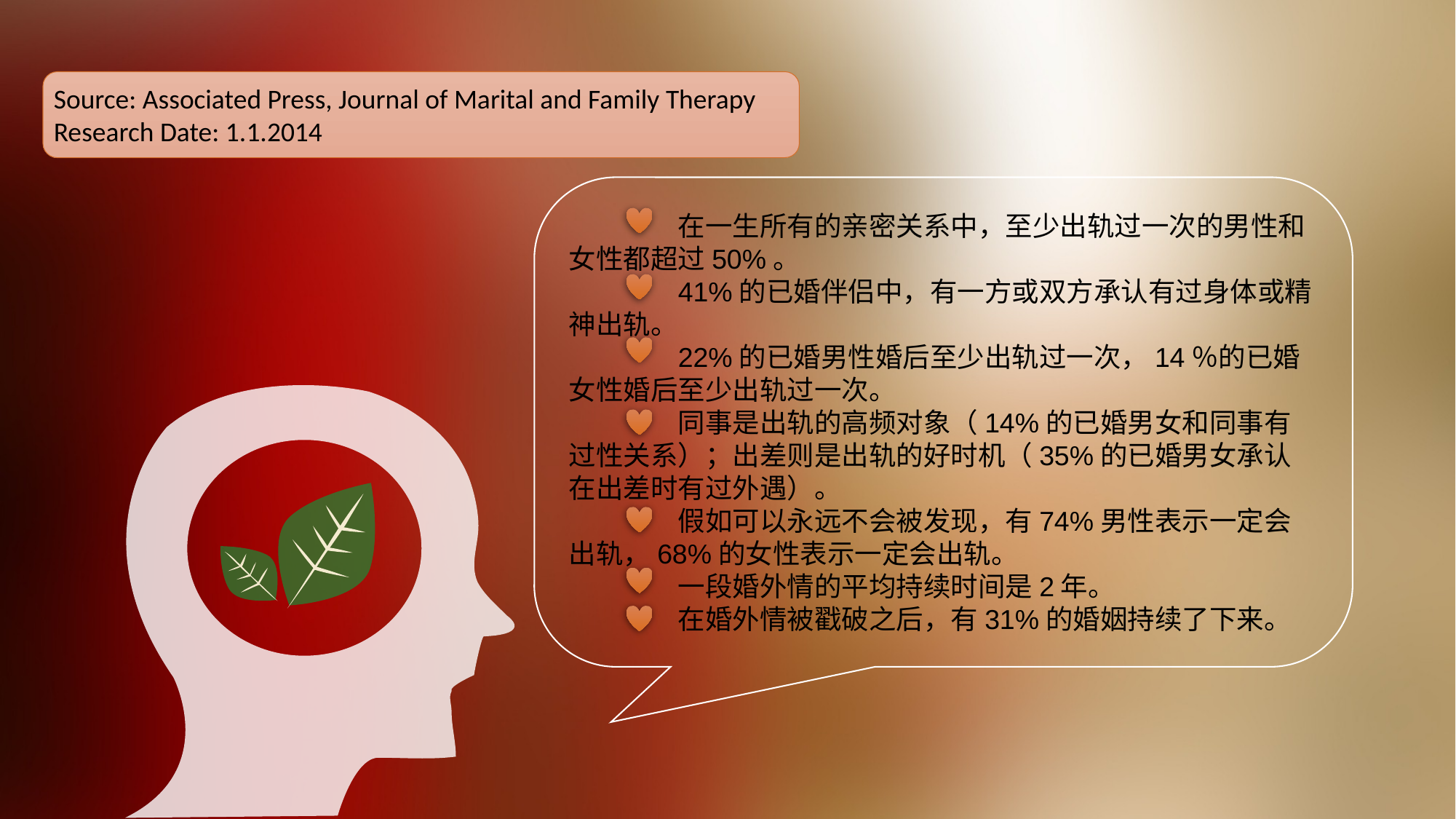

Source: Associated Press, Journal of Marital and Family Therapy
Research Date: 1.1.2014
	在一生所有的亲密关系中，至少出轨过一次的男性和女性都超过50%。
	41%的已婚伴侣中，有一方或双方承认有过身体或精神出轨。
	22%的已婚男性婚后至少出轨过一次，14％的已婚女性婚后至少出轨过一次。
	同事是出轨的高频对象（14%的已婚男女和同事有过性关系）；出差则是出轨的好时机（35%的已婚男女承认在出差时有过外遇）。
	假如可以永远不会被发现，有74%男性表示一定会出轨，68%的女性表示一定会出轨。
	一段婚外情的平均持续时间是2年。
	在婚外情被戳破之后，有31%的婚姻持续了下来。